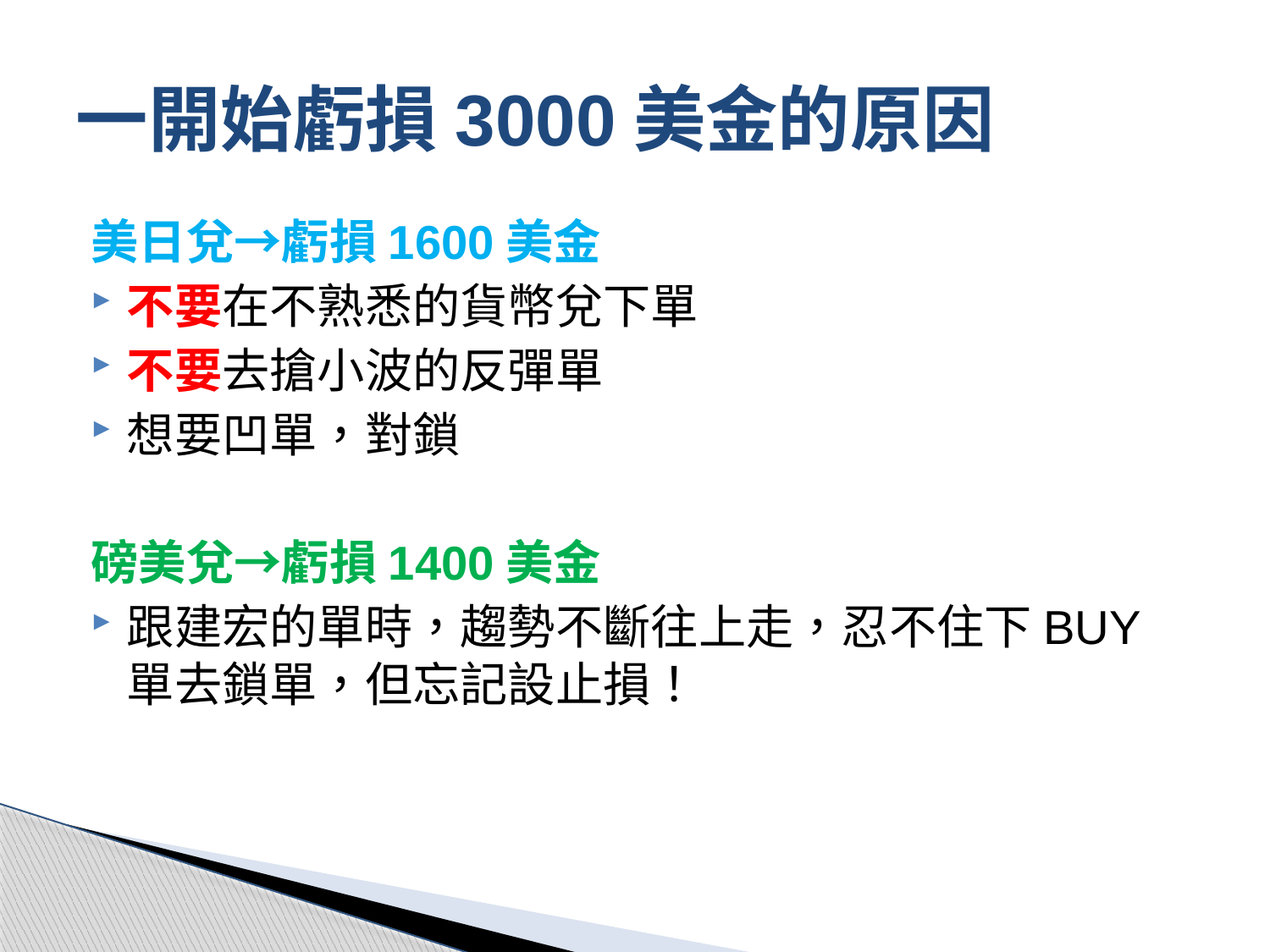

# 一開始虧損3000美金的原因
美日兌→虧損1600美金
不要在不熟悉的貨幣兌下單
不要去搶小波的反彈單
想要凹單，對鎖

磅美兌→虧損1400美金
跟建宏的單時，趨勢不斷往上走，忍不住下BUY單去鎖單，但忘記設止損！